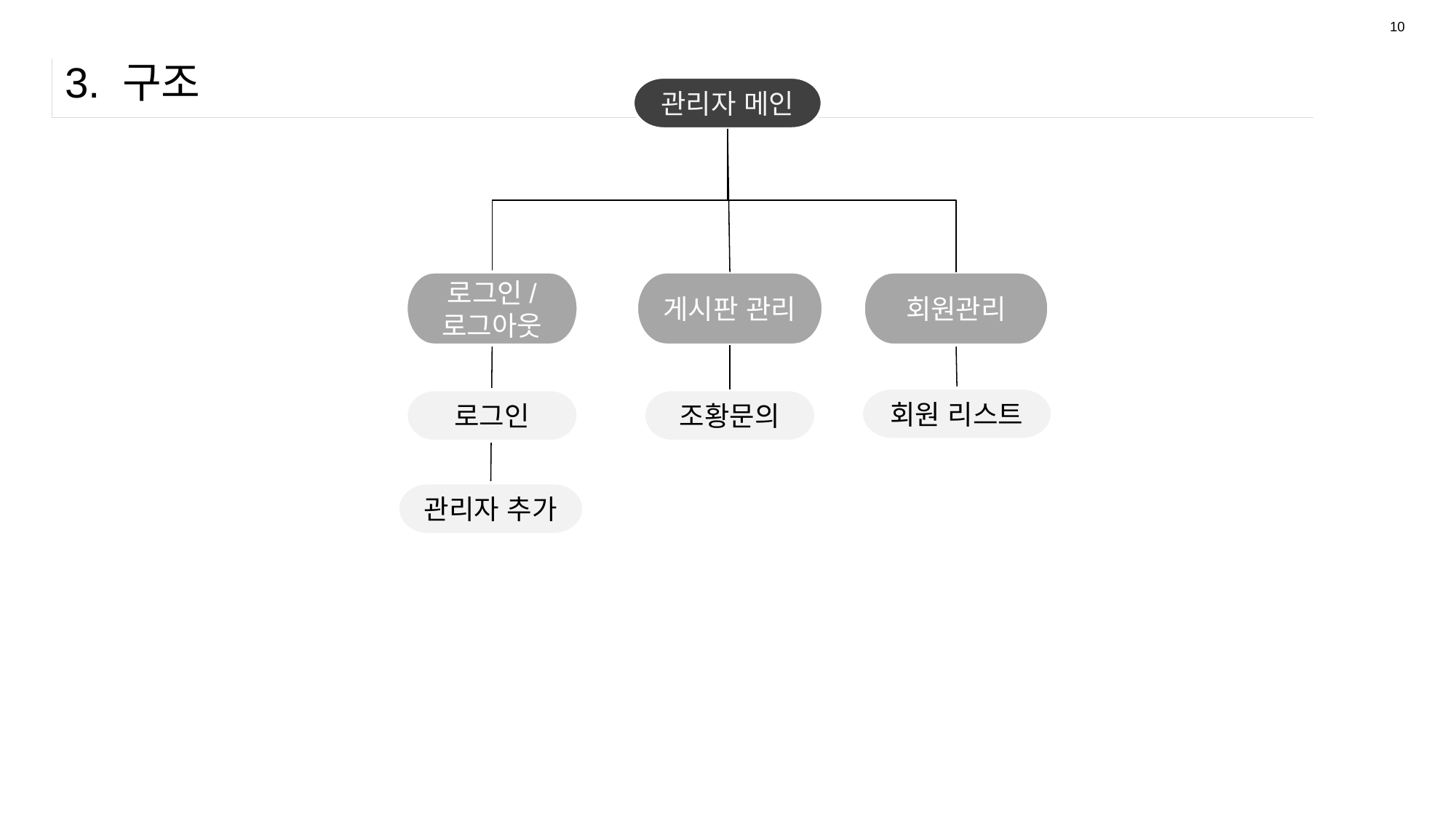

10
# 3. 구조
관리자 메인
게시판 관리
로그인/
로그아웃
회원관리
회원 리스트
로그인
조황문의
관리자 추가